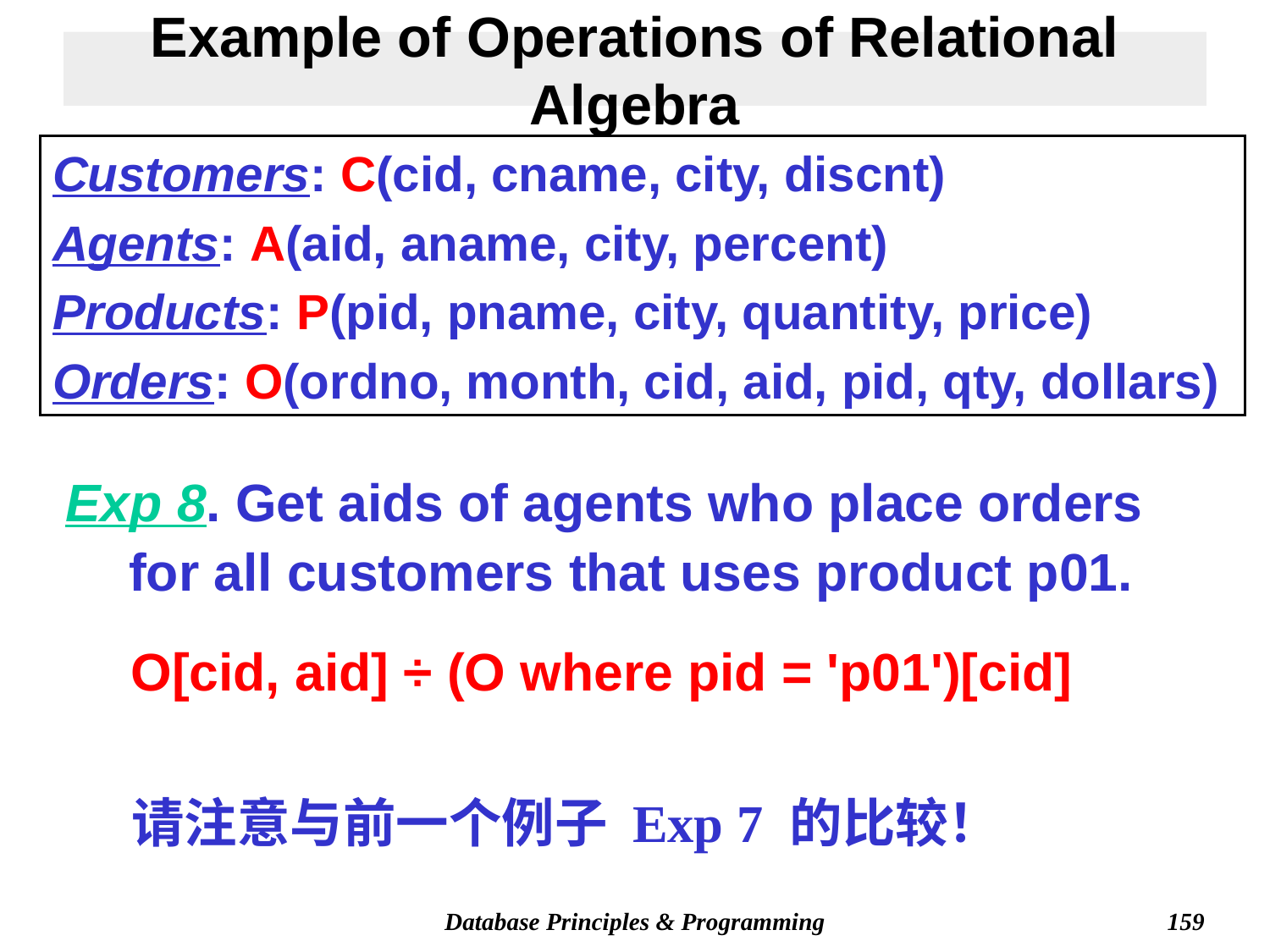

# Example of Operations of Relational Algebra
Customers: C(cid, cname, city, discnt)
Agents: A(aid, aname, city, percent)
Products: P(pid, pname, city, quantity, price)
Orders: O(ordno, month, cid, aid, pid, qty, dollars)
Exp 8. Get aids of agents who place orders for all customers that uses product p01.
O[cid, aid] ÷ (O where pid = 'p01')[cid]
请注意与前一个例子 Exp 7 的比较！

Database Principles & Programming
159